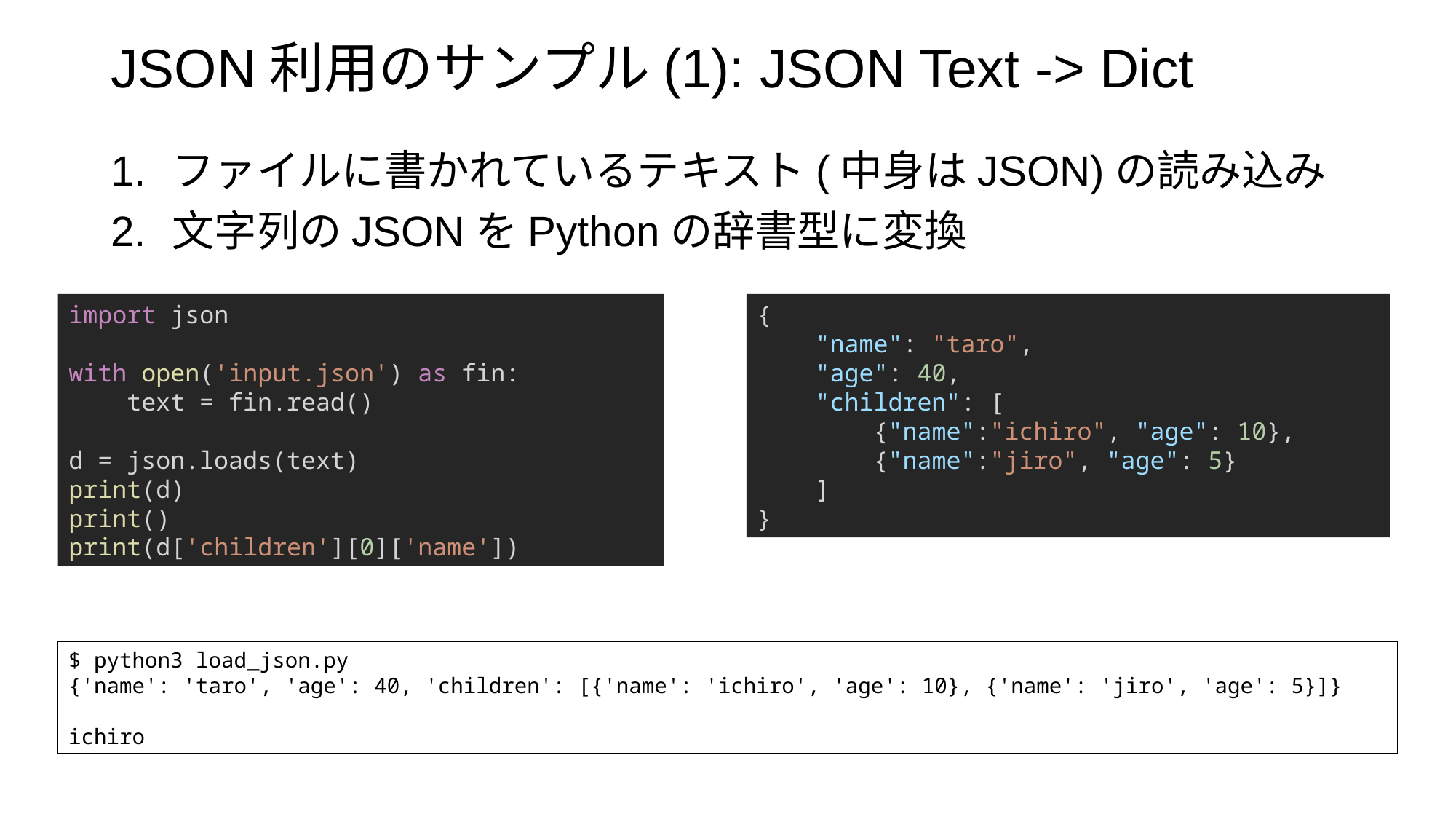

# JSON利用のサンプル(1): JSON Text -> Dict
ファイルに書かれているテキスト(中身はJSON)の読み込み
文字列のJSONをPythonの辞書型に変換
import json
with open('input.json') as fin:
    text = fin.read()
d = json.loads(text)
print(d)
print()
print(d['children'][0]['name'])
{
    "name": "taro",
    "age": 40,
    "children": [
        {"name":"ichiro", "age": 10},
        {"name":"jiro", "age": 5}
    ]
}

$ python3 load_json.py
{'name': 'taro', 'age': 40, 'children': [{'name': 'ichiro', 'age': 10}, {'name': 'jiro', 'age': 5}]}

ichiro